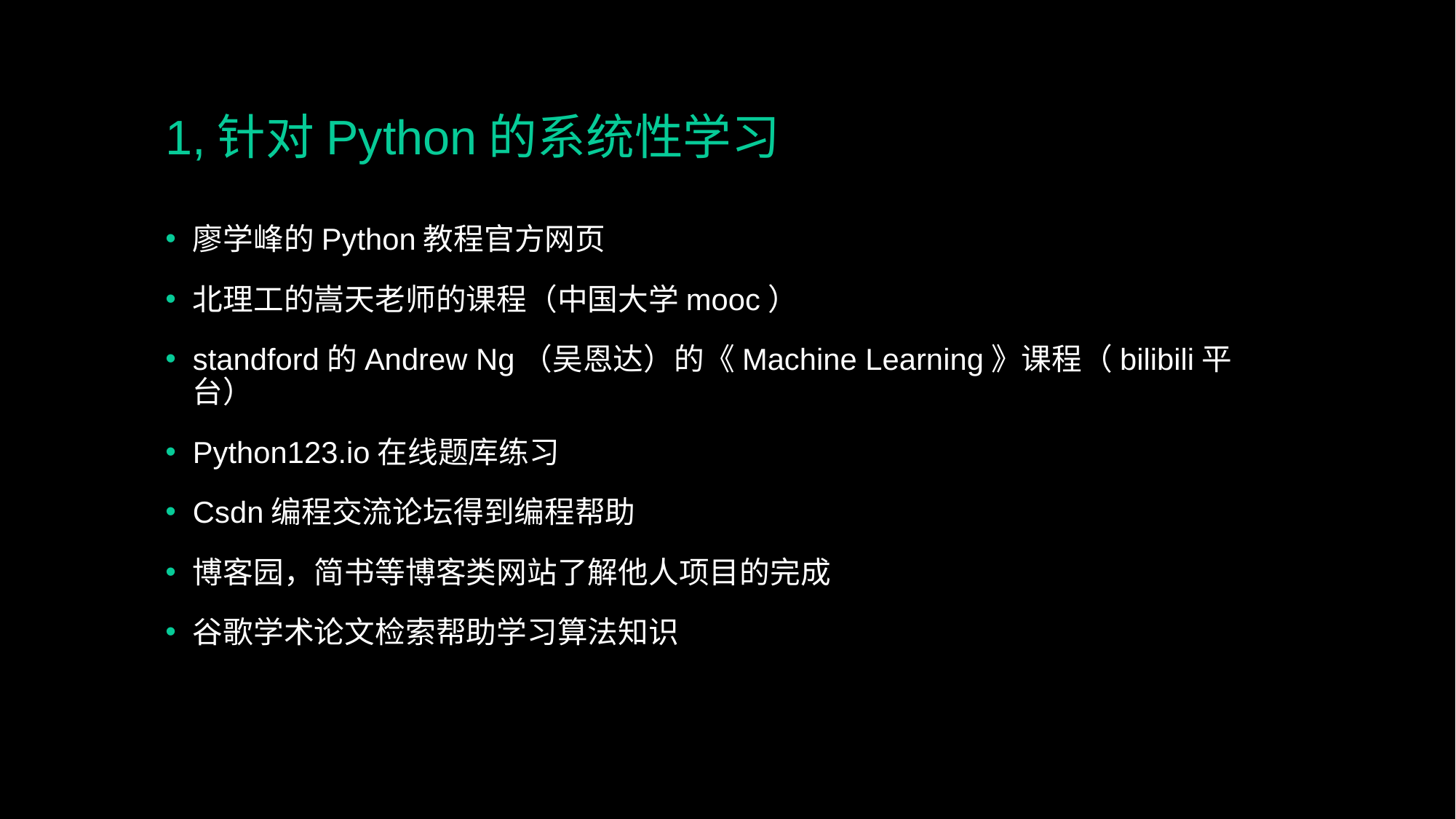

# 1,针对Python的系统性学习
廖学峰的Python教程官方网页
北理工的嵩天老师的课程（中国大学mooc）
standford的Andrew Ng（吴恩达）的《Machine Learning》课程（bilibili平台）
Python123.io在线题库练习
Csdn编程交流论坛得到编程帮助
博客园，简书等博客类网站了解他人项目的完成
谷歌学术论文检索帮助学习算法知识